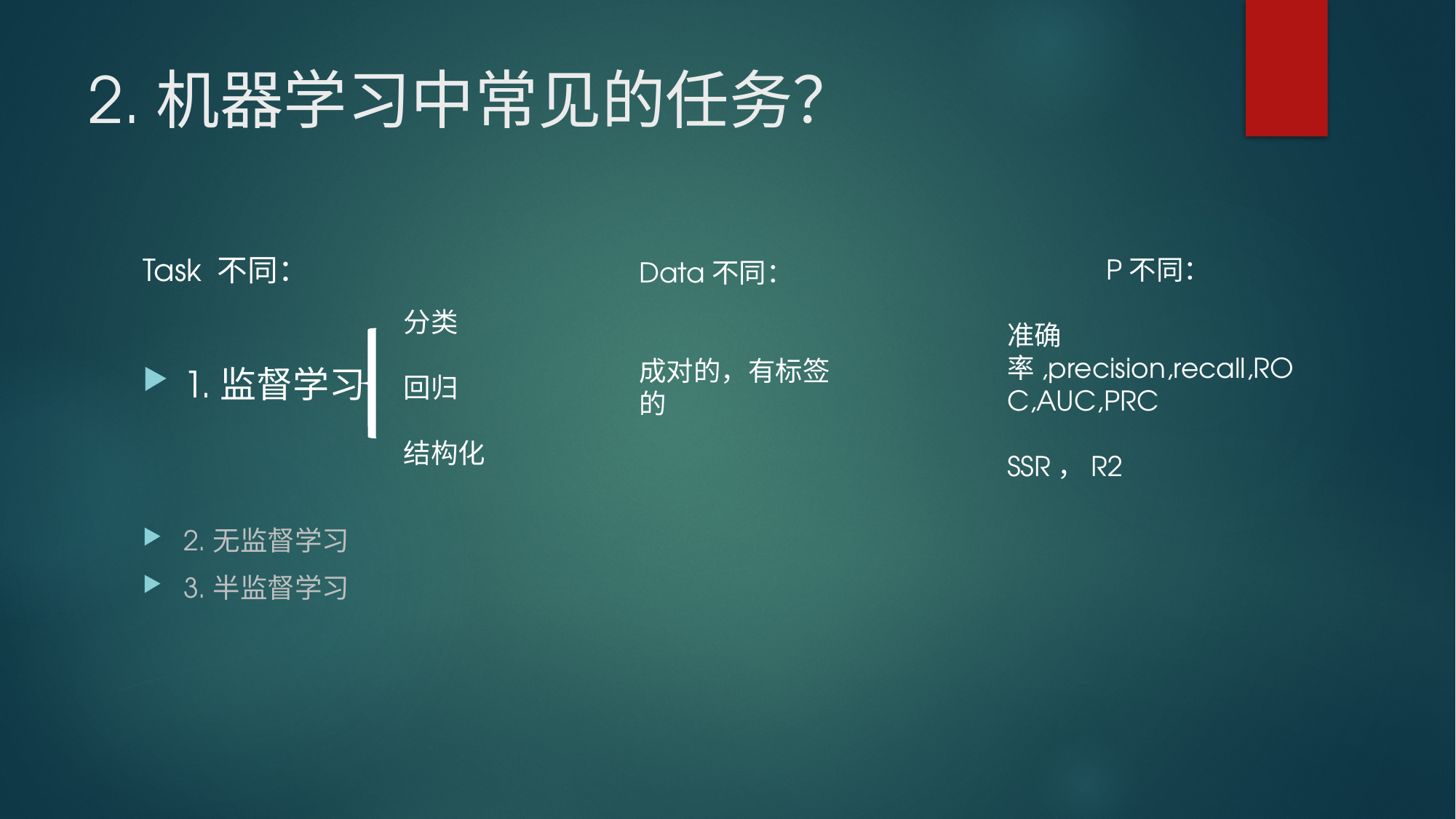

# 2.机器学习中常见的任务？
Task 不同：

1.监督学习

2.无监督学习
3.半监督学习
             P不同：

准确率,precision,recall,ROC,AUC,PRC

SSR，R2

Data不同：

成对的，有标签的

分类

回归

结构化